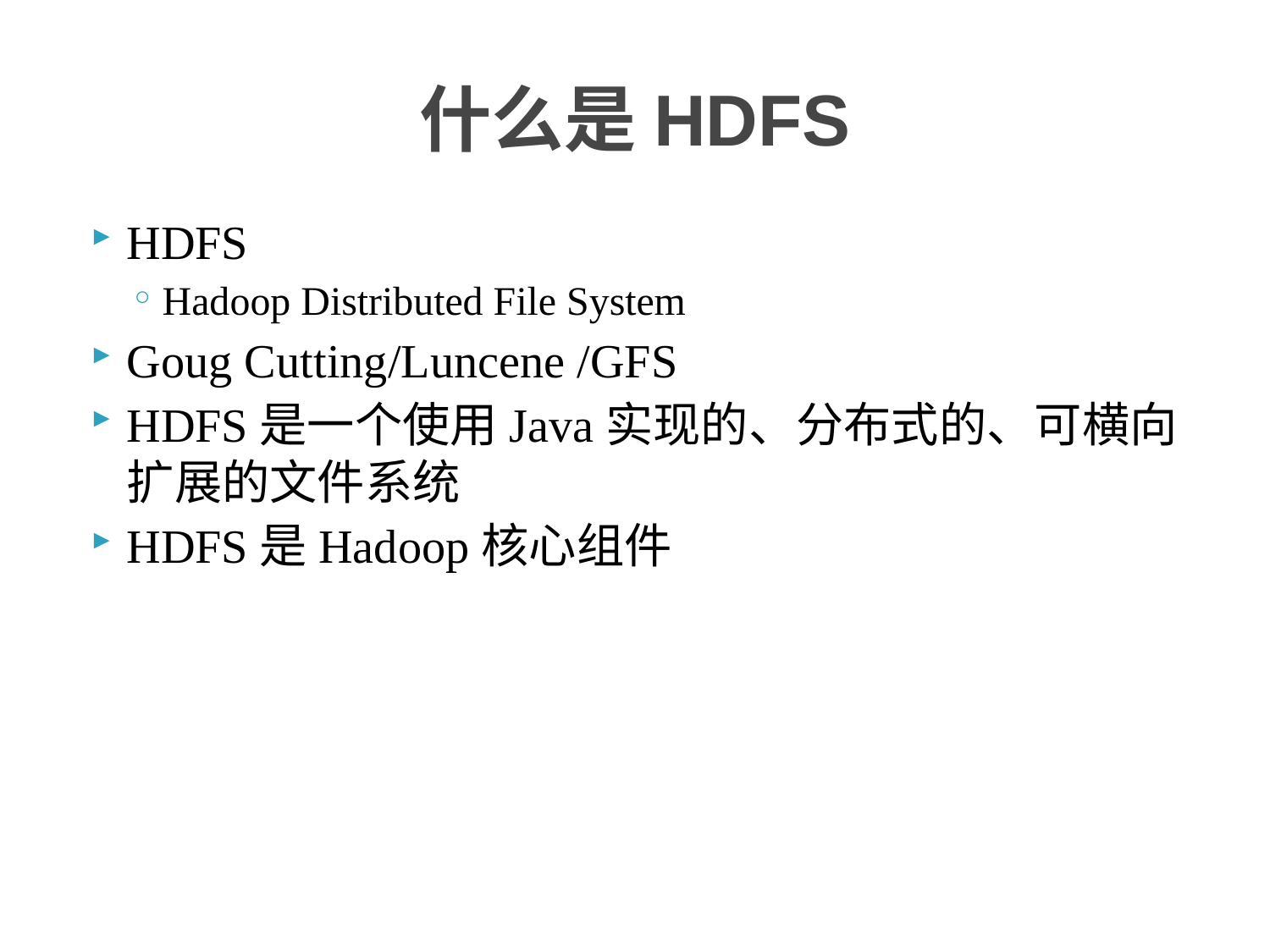

# 什么是HDFS
HDFS
Hadoop Distributed File System
Goug Cutting/Luncene /GFS
HDFS是一个使用Java实现的、分布式的、可横向扩展的文件系统
HDFS是Hadoop核心组件